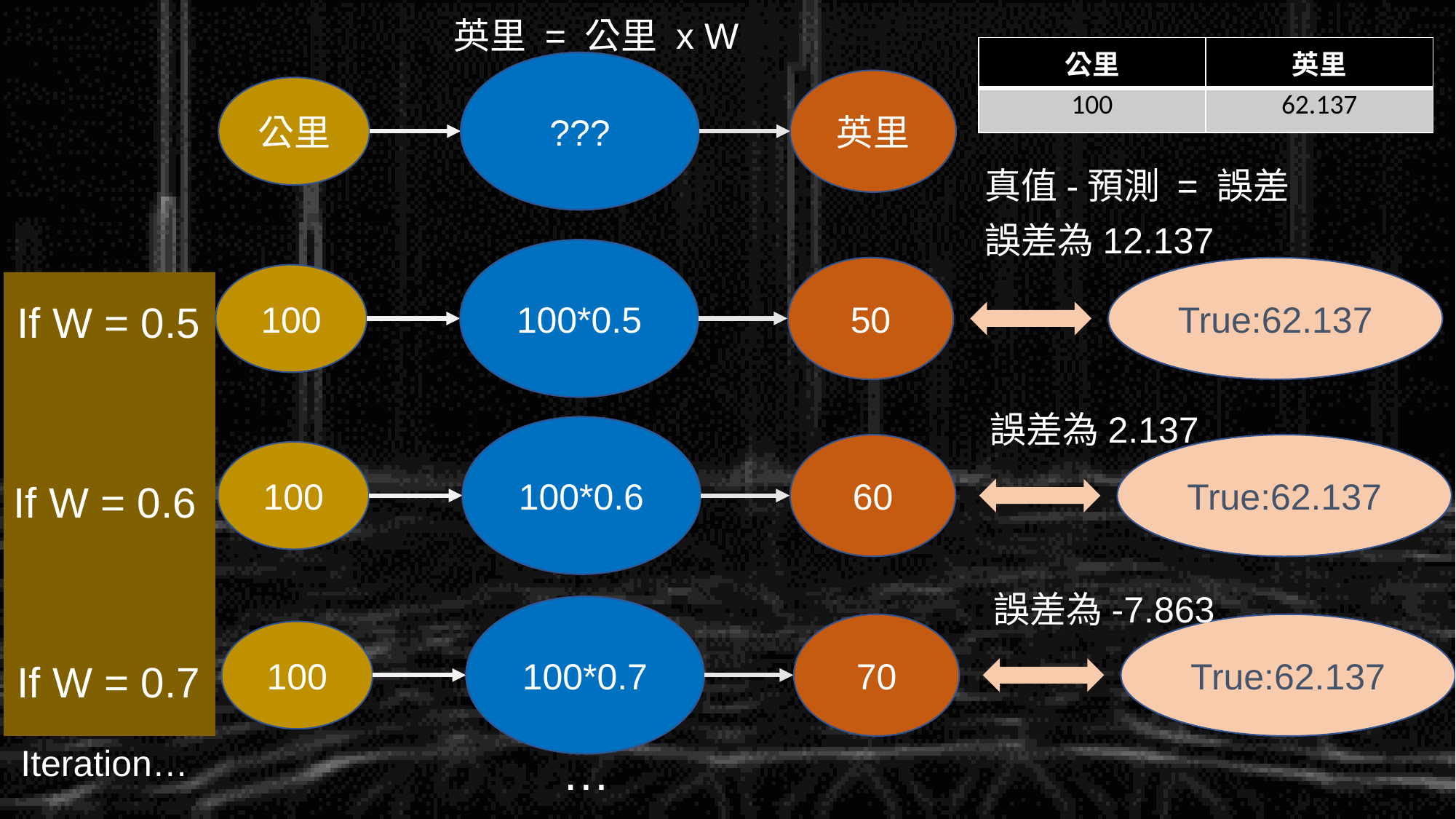

英里 = 公里 x W
| 公里 | 英里 |
| --- | --- |
| 100 | 62.137 |
???
英里
公里
真值-預測 = 誤差
誤差為12.137
100*0.5
50
True:62.137
100

If W = 0.5

誤差為2.137
100*0.6
60
True:62.137
100
If W = 0.6

誤差為-7.863
100*0.7
70
True:62.137
100
If W = 0.7

Iteration…
…